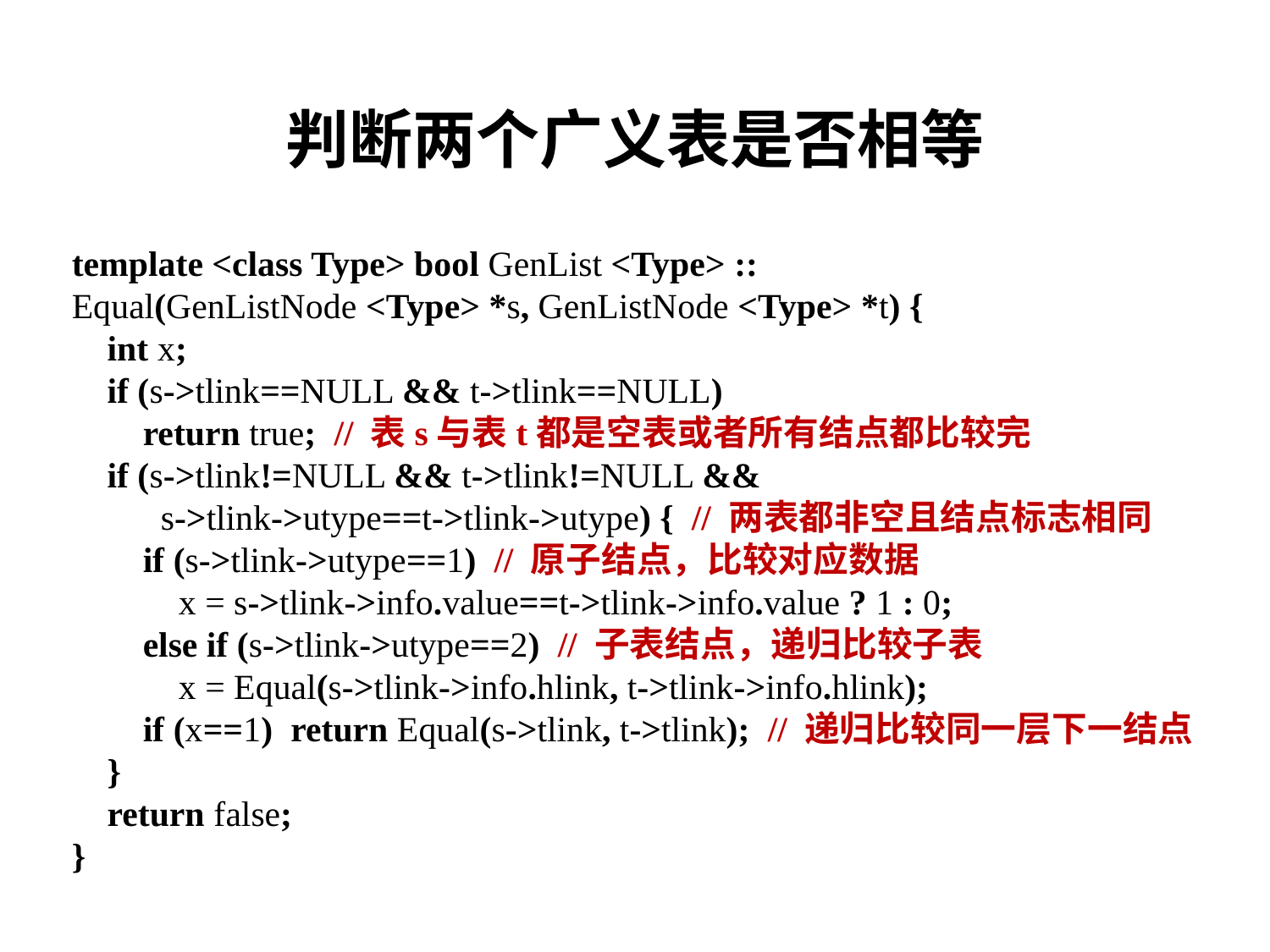

# 判断两个广义表是否相等
template <class Type> bool GenList <Type> ::
Equal(GenListNode <Type> *s, GenListNode <Type> *t) {
    int x;
    if (s->tlink==NULL && t->tlink==NULL)
        return true;  // 表s与表t都是空表或者所有结点都比较完
    if (s->tlink!=NULL && t->tlink!=NULL &&
          s->tlink->utype==t->tlink->utype) {  // 两表都非空且结点标志相同
        if (s->tlink->utype==1)  // 原子结点，比较对应数据
            x = s->tlink->info.value==t->tlink->info.value ? 1 : 0;
        else if (s->tlink->utype==2)  // 子表结点，递归比较子表
            x = Equal(s->tlink->info.hlink, t->tlink->info.hlink);
        if (x==1)  return Equal(s->tlink, t->tlink);  // 递归比较同一层下一结点
    }
    return false;
}